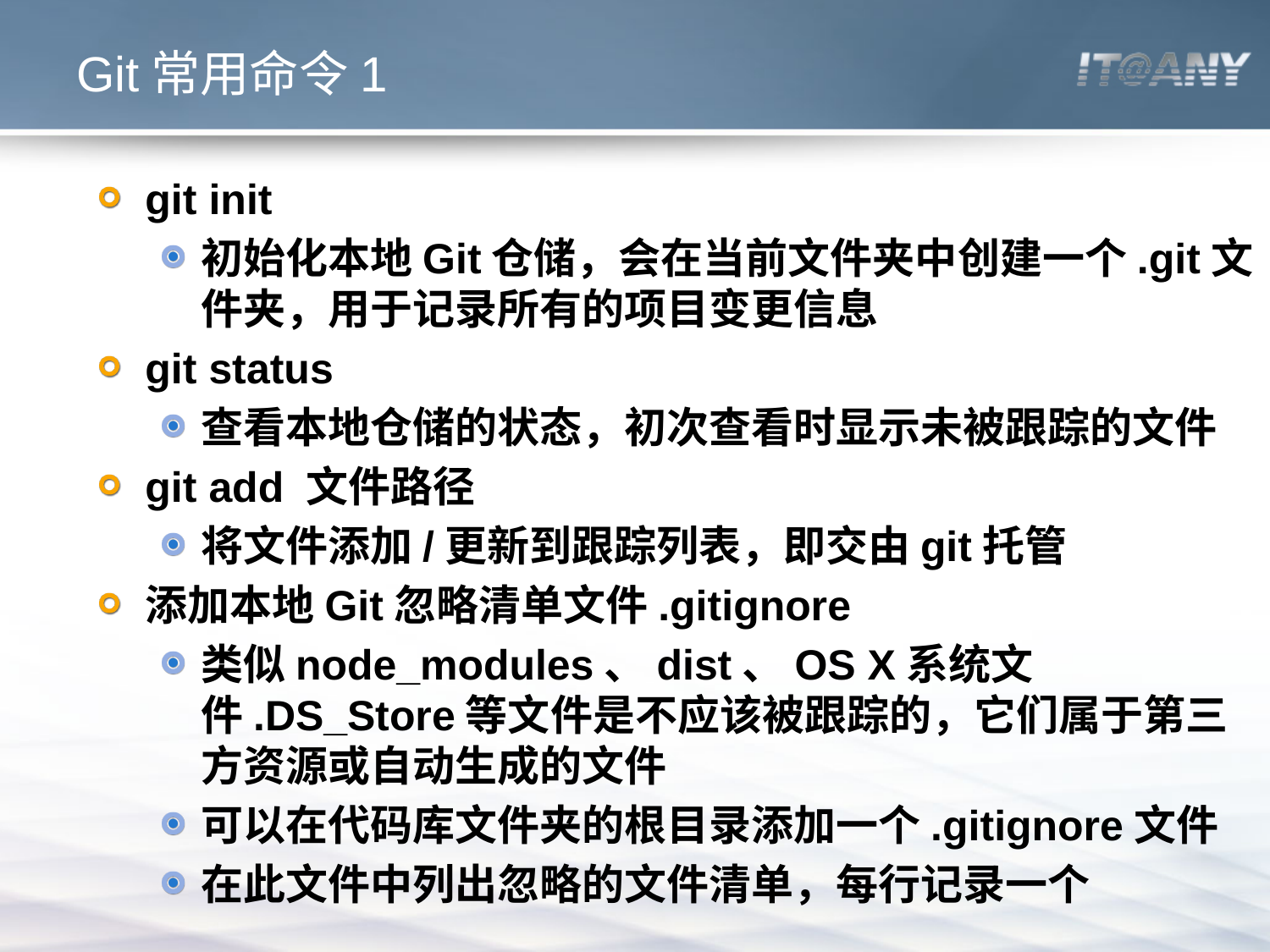

# Git常用命令1
git init
初始化本地Git仓储，会在当前文件夹中创建一个.git文件夹，用于记录所有的项目变更信息
git status
查看本地仓储的状态，初次查看时显示未被跟踪的文件
git add 文件路径
将文件添加/更新到跟踪列表，即交由git托管
添加本地Git忽略清单文件.gitignore
类似node_modules、dist、OS X系统文件.DS_Store等文件是不应该被跟踪的，它们属于第三方资源或自动生成的文件
可以在代码库文件夹的根目录添加一个.gitignore文件
在此文件中列出忽略的文件清单，每行记录一个